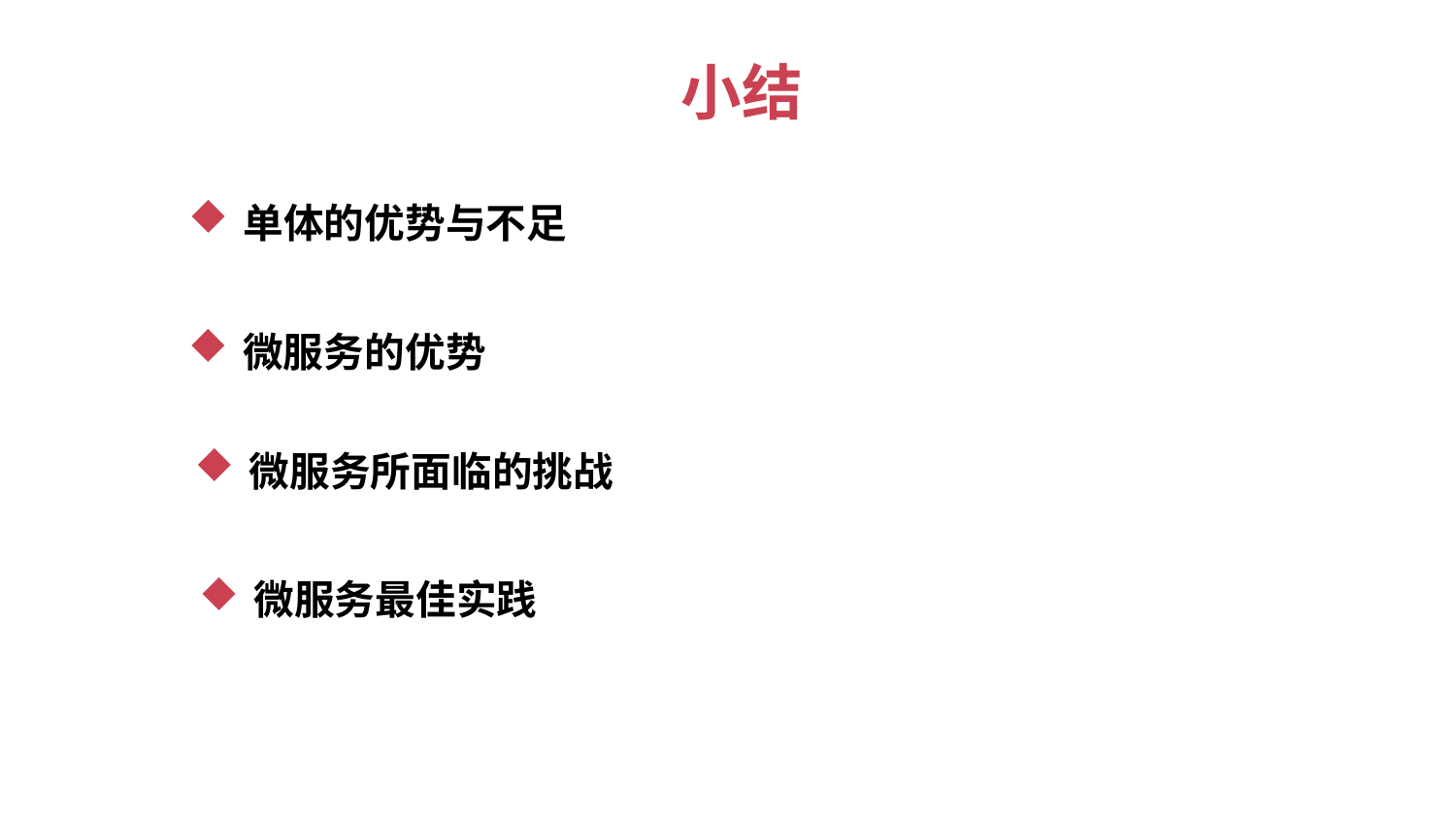

小结
单体的优势与不足
微服务的优势
微服务所面临的挑战
微服务最佳实践